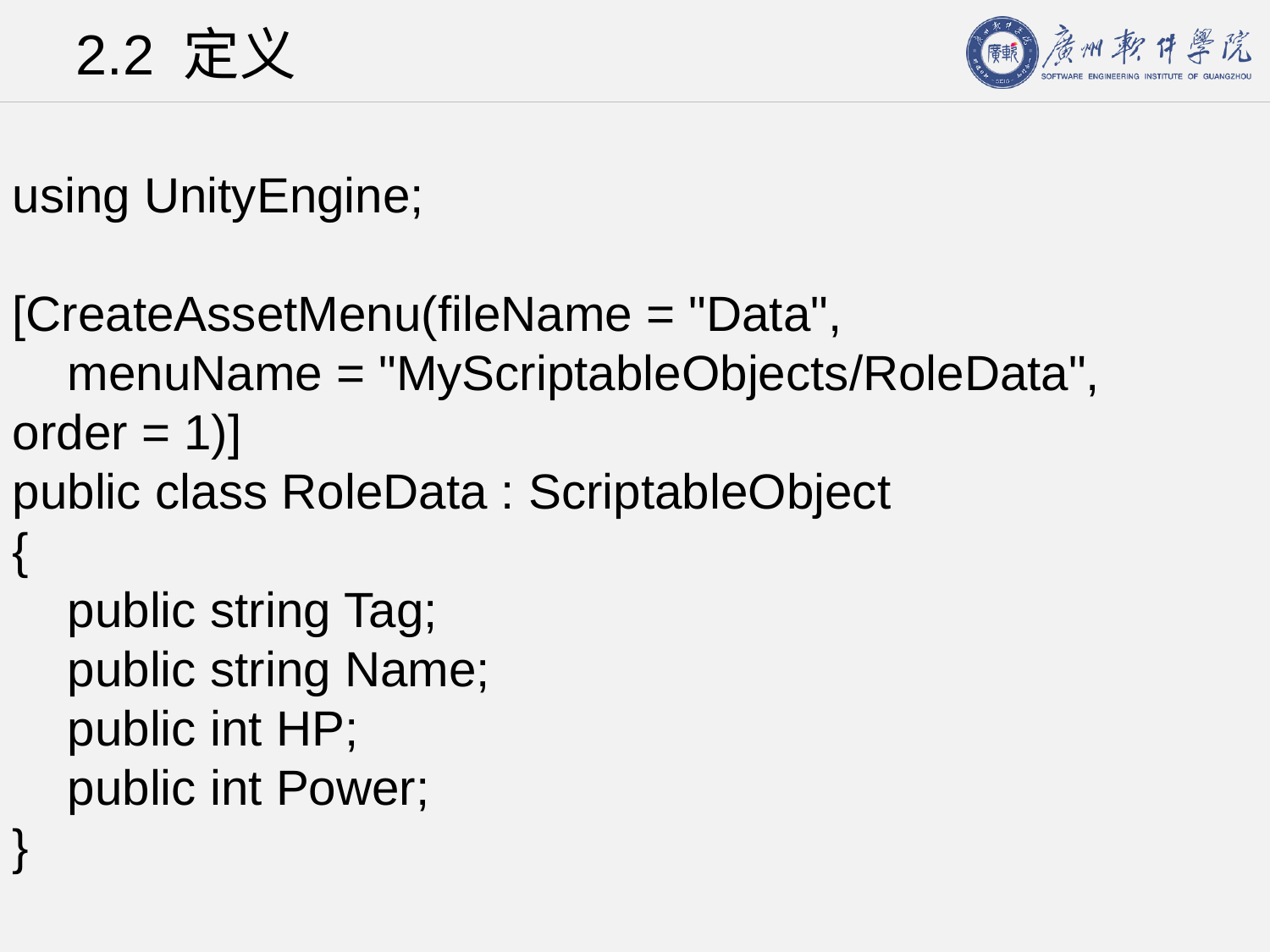

# 2.2 定义
using UnityEngine;

[CreateAssetMenu(fileName = "Data",
    menuName = "MyScriptableObjects/RoleData", order = 1)]
public class RoleData : ScriptableObject
{
    public string Tag;
    public string Name;
    public int HP;
    public int Power;
}